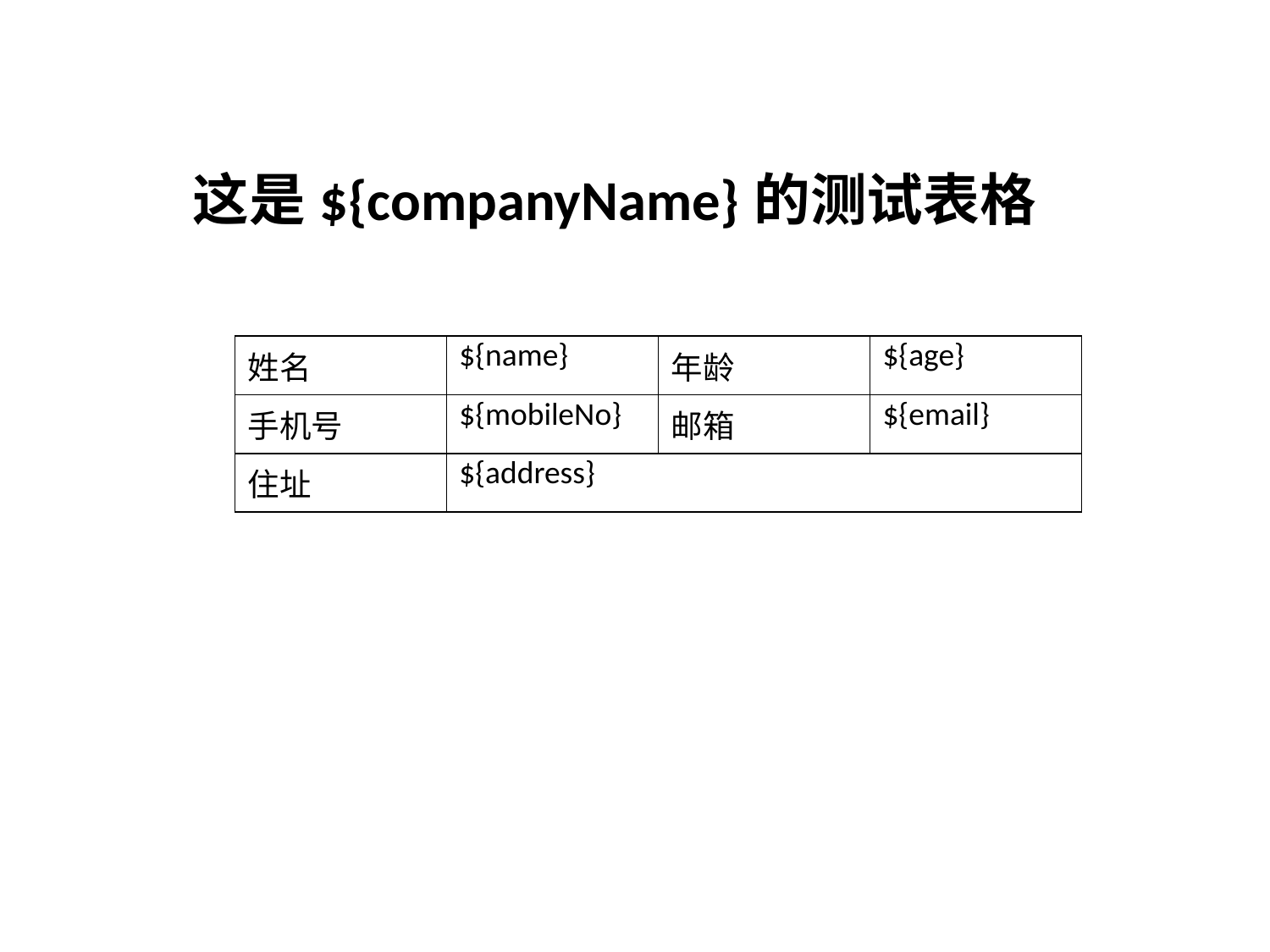

# 这是${companyName}的测试表格
| 姓名 | ${name} | 年龄 | ${age} |
| --- | --- | --- | --- |
| 手机号 | ${mobileNo} | 邮箱 | ${email} |
| 住址 | ${address} |  |  |